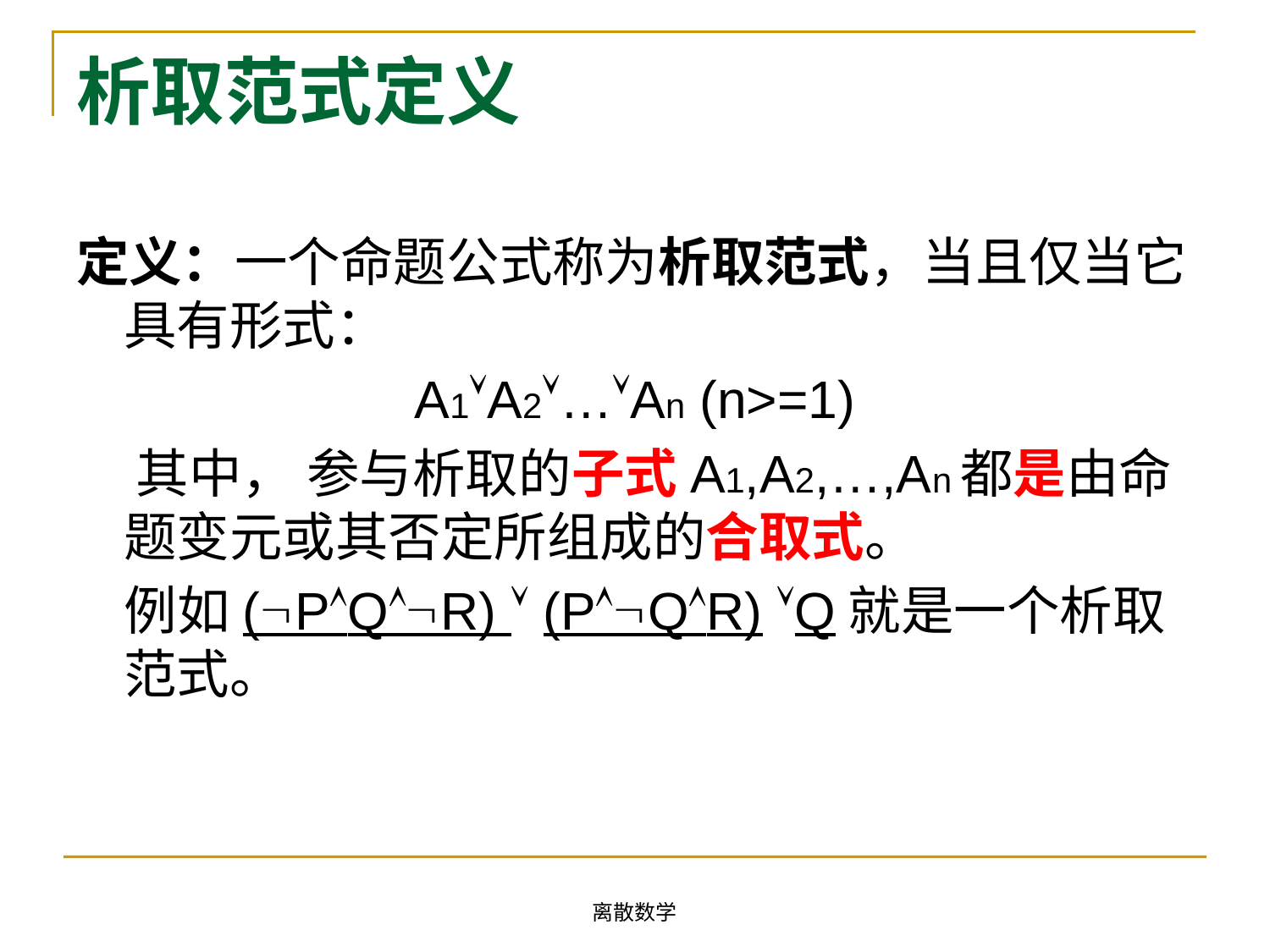

# 析取范式定义
定义：一个命题公式称为析取范式，当且仅当它具有形式：
A1∨A2∨…∨An (n>=1)
    其中， 参与析取的子式A1,A2,…,An都是由命题变元或其否定所组成的合取式。
   例如(¬P∧Q∧¬R) ∨ (P∧¬Q∧R) ∨Q就是一个析取范式。

83
离散数学